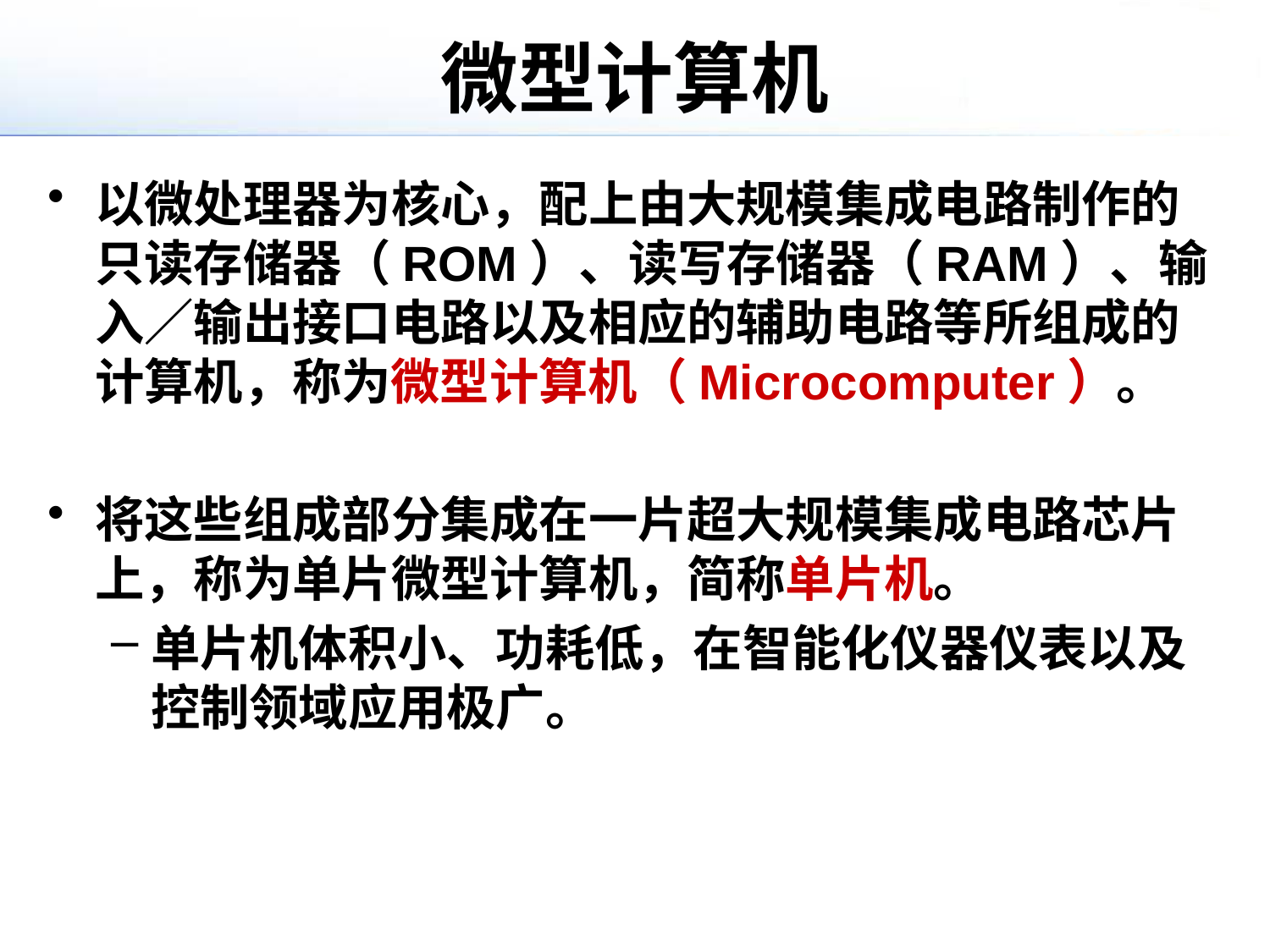

# 微型计算机
以微处理器为核心，配上由大规模集成电路制作的只读存储器（ROM）、读写存储器（RAM）、输入／输出接口电路以及相应的辅助电路等所组成的计算机，称为微型计算机（Microcomputer）。

将这些组成部分集成在一片超大规模集成电路芯片上，称为单片微型计算机，简称单片机。
单片机体积小、功耗低，在智能化仪器仪表以及控制领域应用极广。